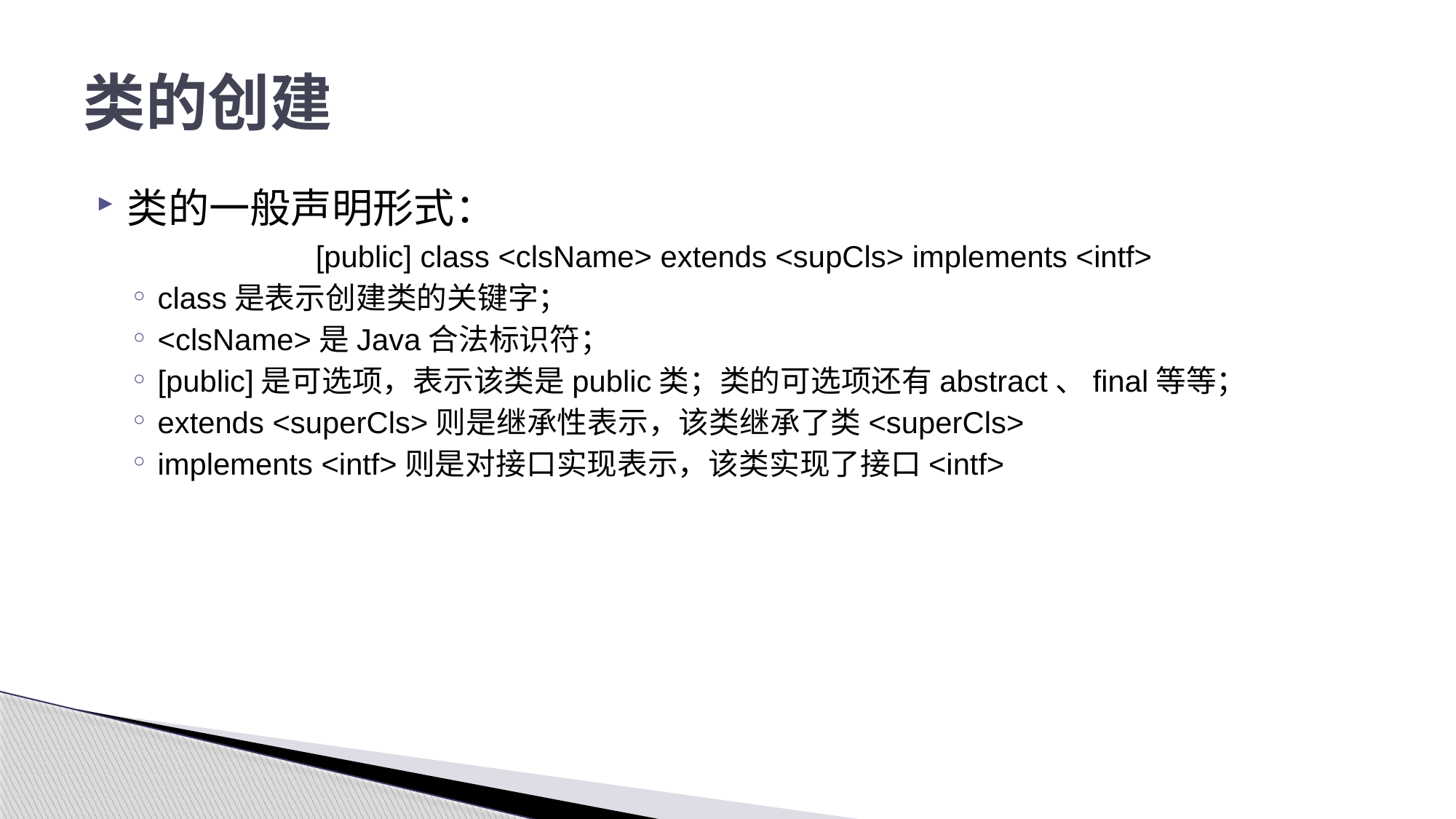

# 类的创建
类的一般声明形式：
[public] class <clsName> extends <supCls> implements <intf>
class是表示创建类的关键字；
<clsName>是Java合法标识符；
[public]是可选项，表示该类是public类；类的可选项还有abstract、final等等；
extends <superCls>则是继承性表示，该类继承了类<superCls>
implements <intf>则是对接口实现表示，该类实现了接口<intf>